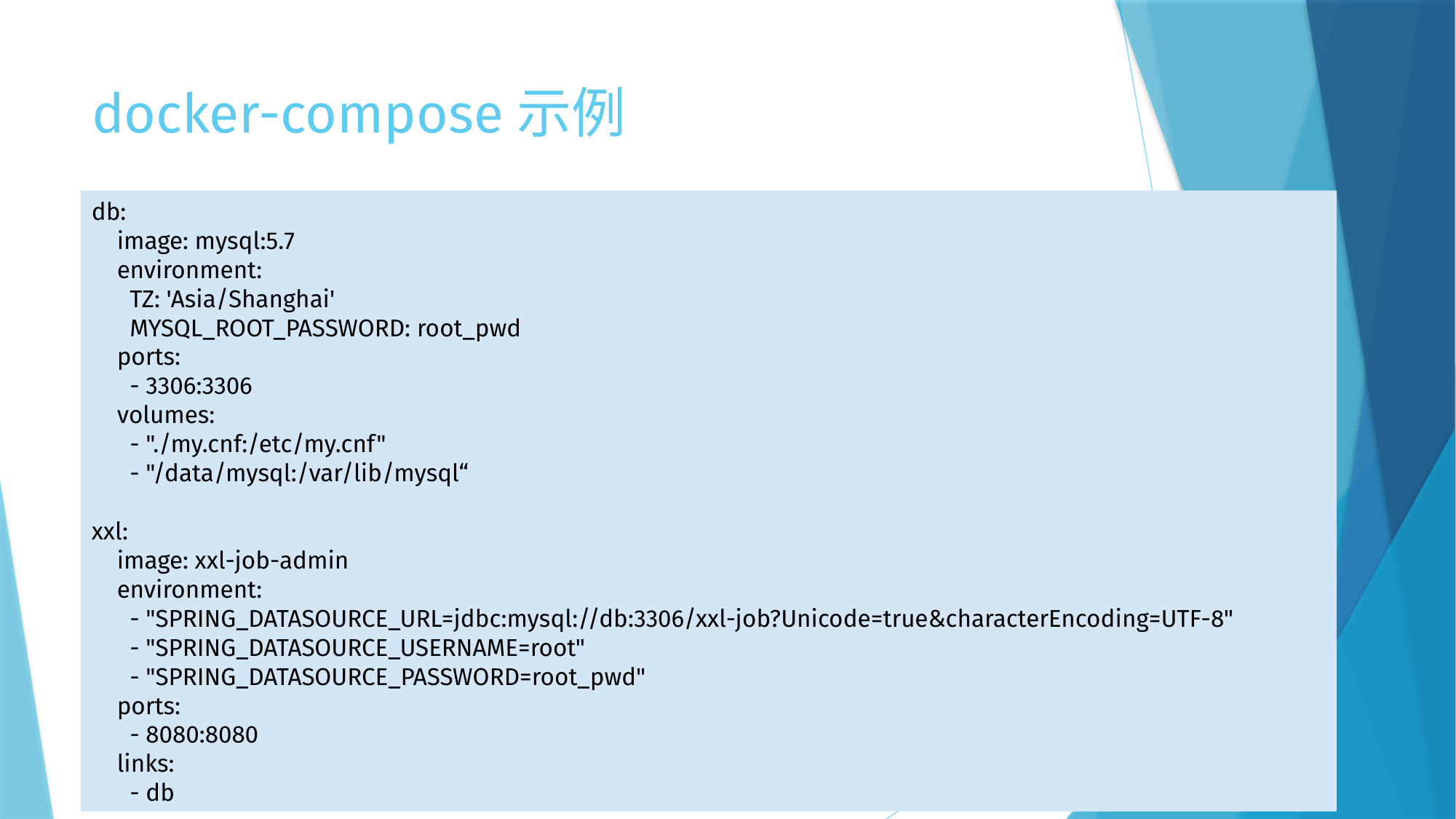

# docker-compose示例
db:
    image: mysql:5.7
    environment:
      TZ: 'Asia/Shanghai'
      MYSQL_ROOT_PASSWORD: root_pwd
    ports:
      - 3306:3306
    volumes:
      - "./my.cnf:/etc/my.cnf"
      - "/data/mysql:/var/lib/mysql“

xxl:
    image: xxl-job-admin
    environment:
      - "SPRING_DATASOURCE_URL=jdbc:mysql://db:3306/xxl-job?Unicode=true&characterEncoding=UTF-8"
      - "SPRING_DATASOURCE_USERNAME=root"
      - "SPRING_DATASOURCE_PASSWORD=root_pwd"
    ports:
      - 8080:8080
    links:
      - db